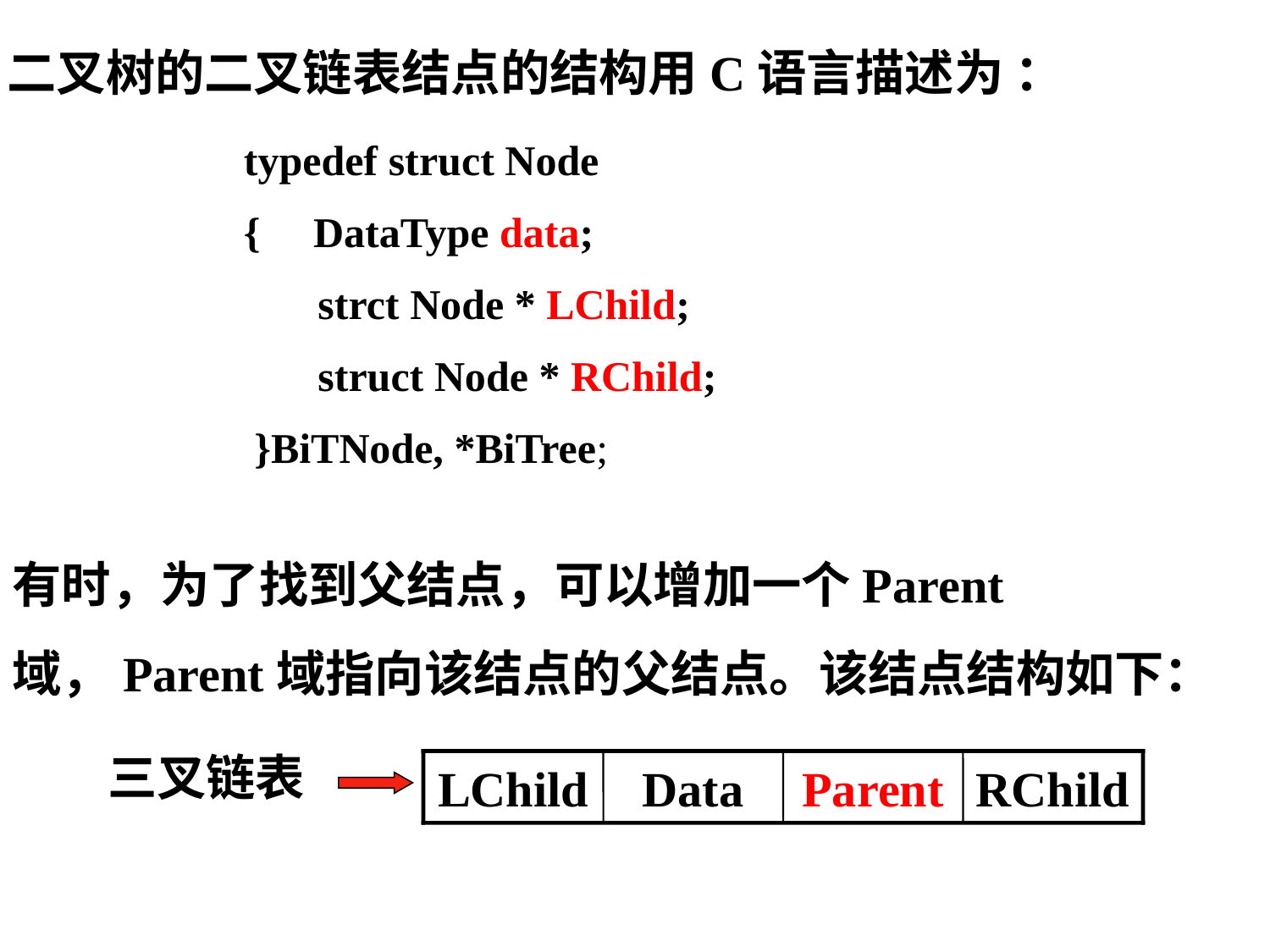

二叉树的二叉链表结点的结构用C语言描述为 ：
typedef struct Node
{     DataType data;
       strct Node * LChild;
       struct Node * RChild;
 }BiTNode, *BiTree;

有时，为了找到父结点，可以增加一个Parent域，Parent域指向该结点的父结点。该结点结构如下：
三叉链表
LChild

Data

Parent

RChild